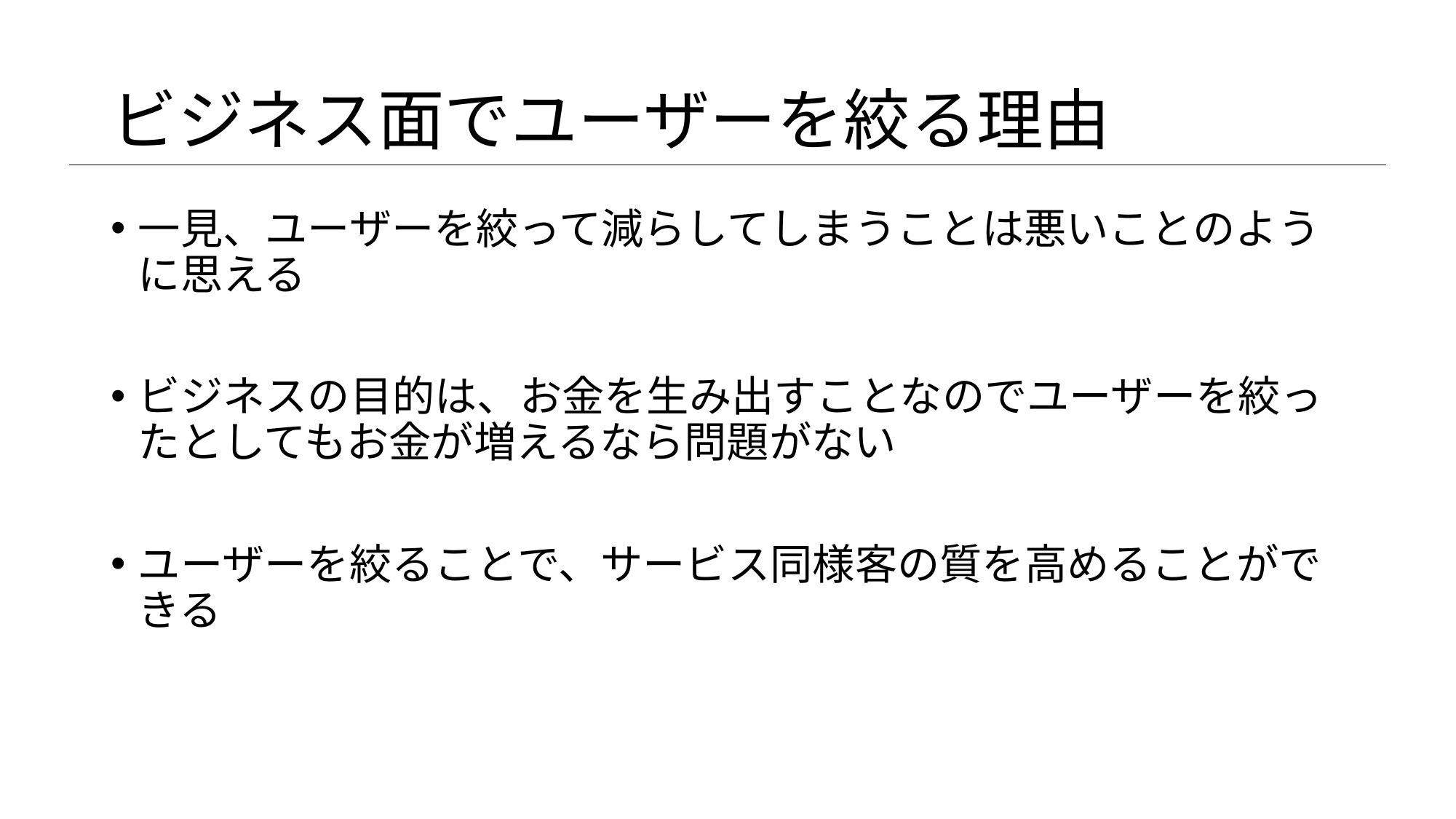

# ビジネス面でユーザーを絞る理由
一見、ユーザーを絞って減らしてしまうことは悪いことのように思える

ビジネスの目的は、お金を生み出すことなのでユーザーを絞ったとしてもお金が増えるなら問題がない

ユーザーを絞ることで、サービス同様客の質を高めることができる